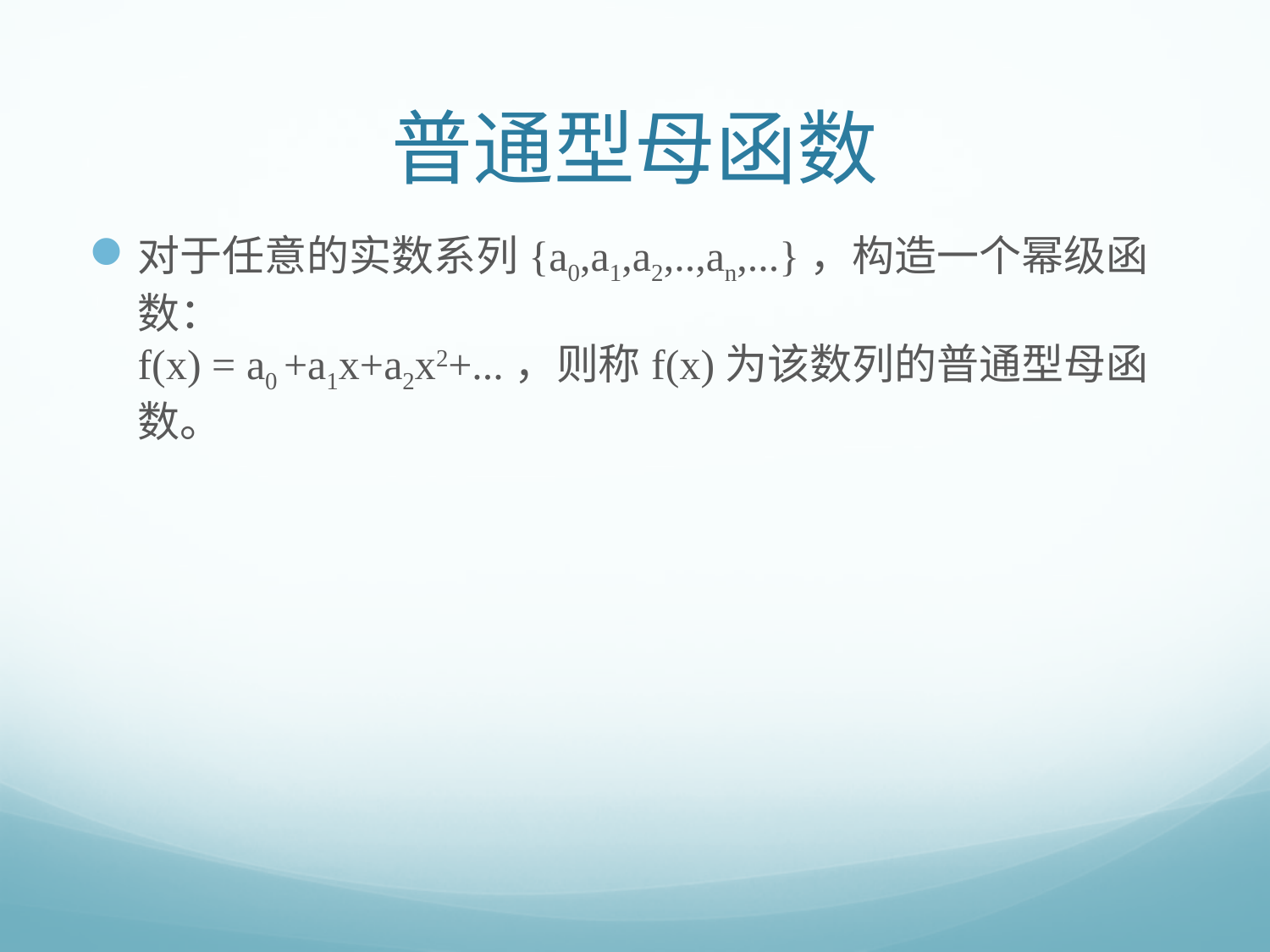

# 普通型母函数
对于任意的实数系列{a0,a1,a2,..,an,...}，构造一个幂级函数：
f(x) = a0 +a1x+a2x2+...，则称f(x)为该数列的普通型母函数。